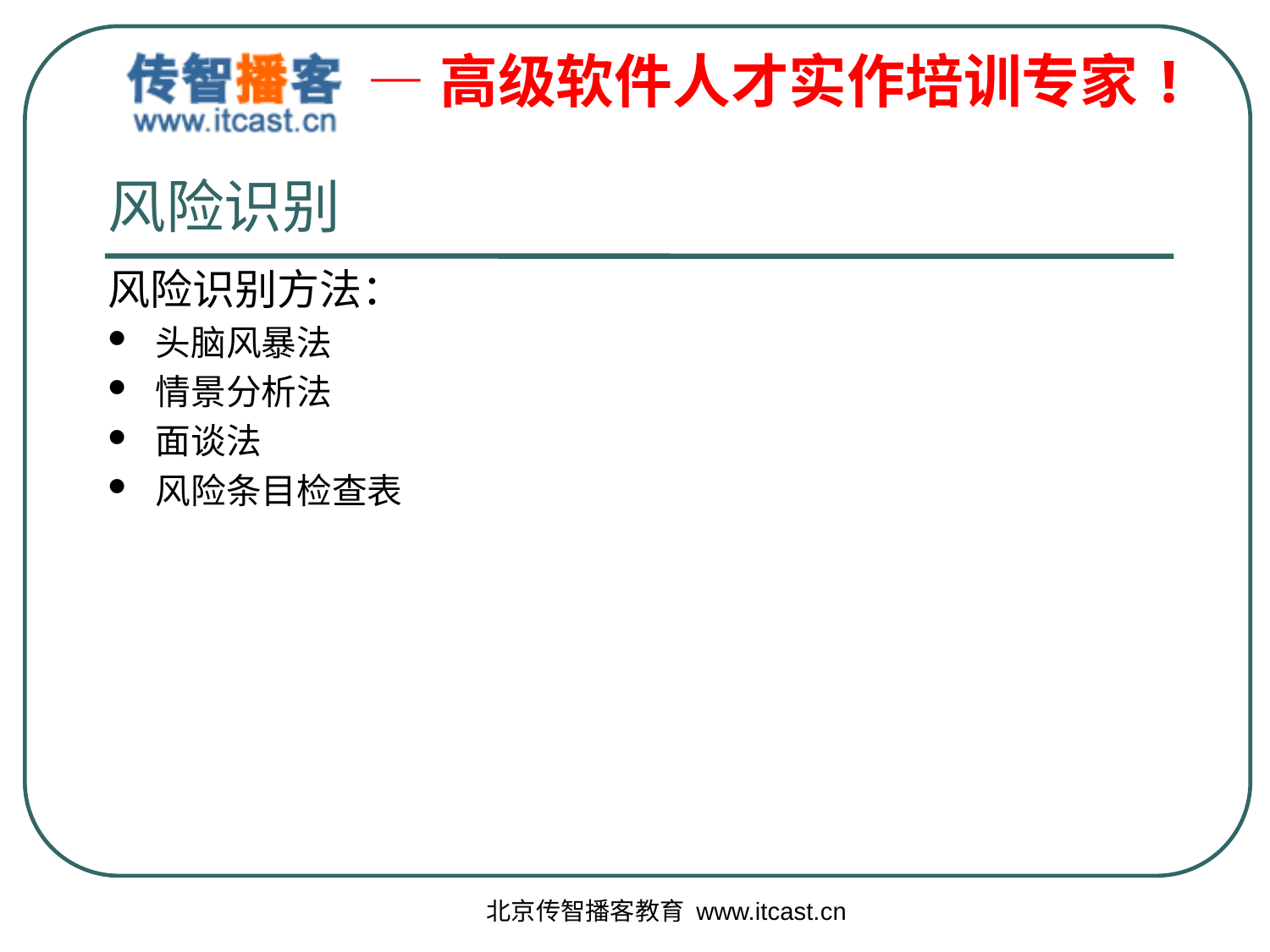

# 风险识别
风险识别方法：
头脑风暴法
情景分析法
面谈法
风险条目检查表

北京传智播客教育 www.itcast.cn